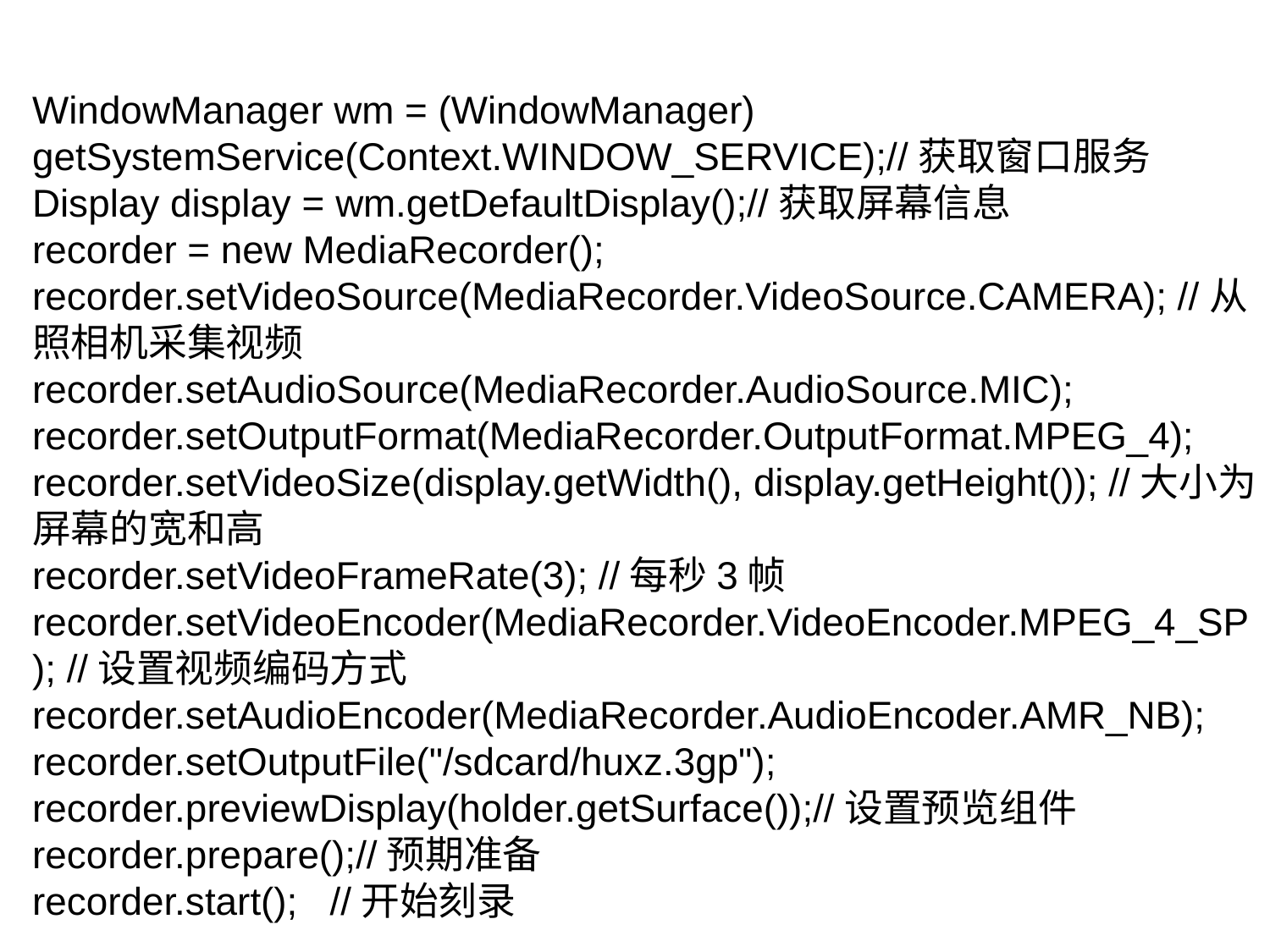

WindowManager wm = (WindowManager) getSystemService(Context.WINDOW_SERVICE);//获取窗口服务
Display display = wm.getDefaultDisplay();//获取屏幕信息
recorder = new MediaRecorder();
recorder.setVideoSource(MediaRecorder.VideoSource.CAMERA); //从照相机采集视频
recorder.setAudioSource(MediaRecorder.AudioSource.MIC);
recorder.setOutputFormat(MediaRecorder.OutputFormat.MPEG_4);
recorder.setVideoSize(display.getWidth(), display.getHeight()); //大小为屏幕的宽和高
recorder.setVideoFrameRate(3); //每秒3帧
recorder.setVideoEncoder(MediaRecorder.VideoEncoder.MPEG_4_SP); //设置视频编码方式
recorder.setAudioEncoder(MediaRecorder.AudioEncoder.AMR_NB);
recorder.setOutputFile("/sdcard/huxz.3gp");
recorder.previewDisplay(holder.getSurface());//设置预览组件
recorder.prepare();//预期准备
recorder.start();   //开始刻录